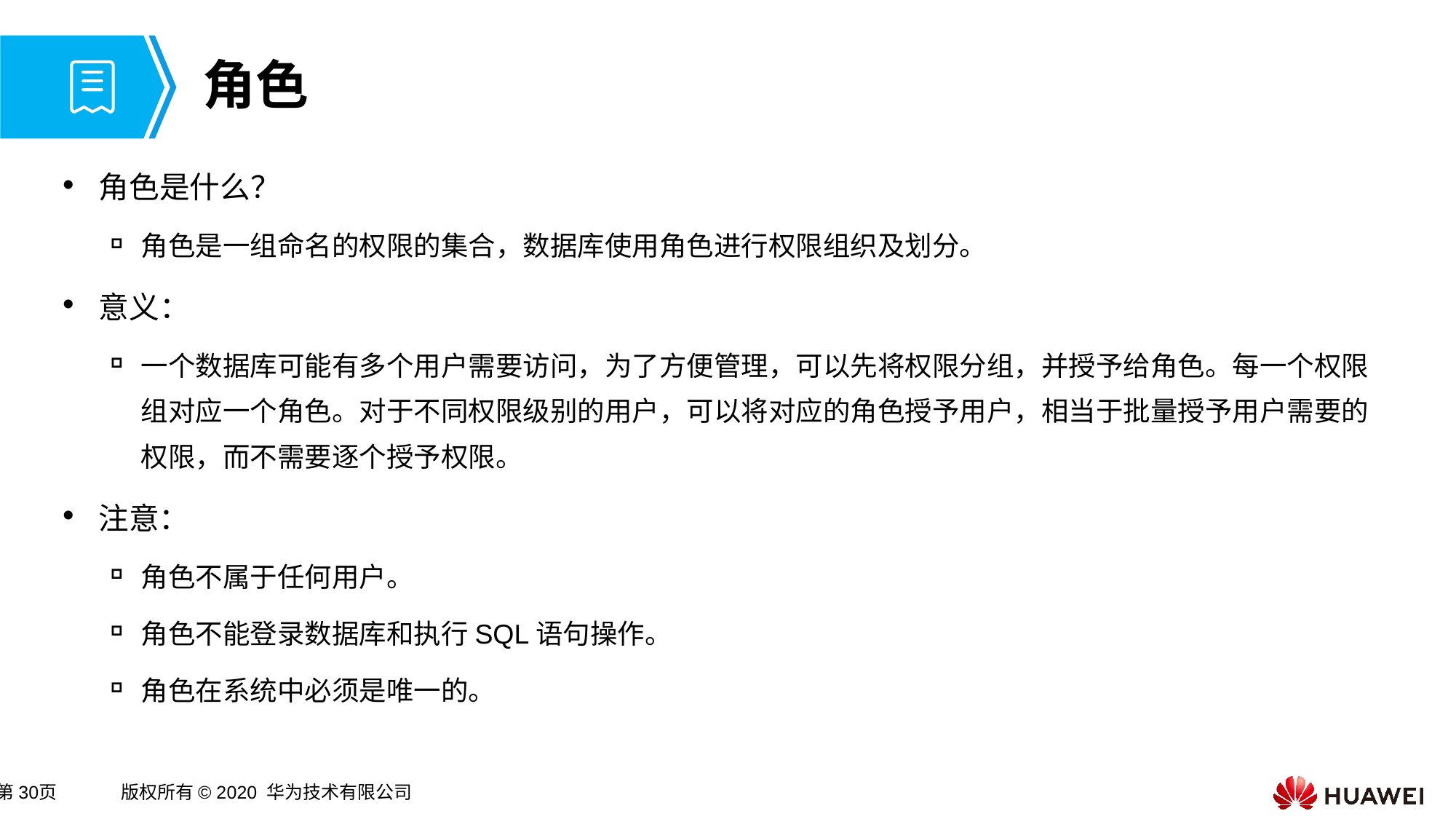

# 角色
角色是什么？
角色是一组命名的权限的集合，数据库使用角色进行权限组织及划分。
意义：
一个数据库可能有多个用户需要访问，为了方便管理，可以先将权限分组，并授予给角色。每一个权限组对应一个角色。对于不同权限级别的用户，可以将对应的角色授予用户，相当于批量授予用户需要的权限，而不需要逐个授予权限。
注意：
角色不属于任何用户。
角色不能登录数据库和执行SQL语句操作。
角色在系统中必须是唯一的。